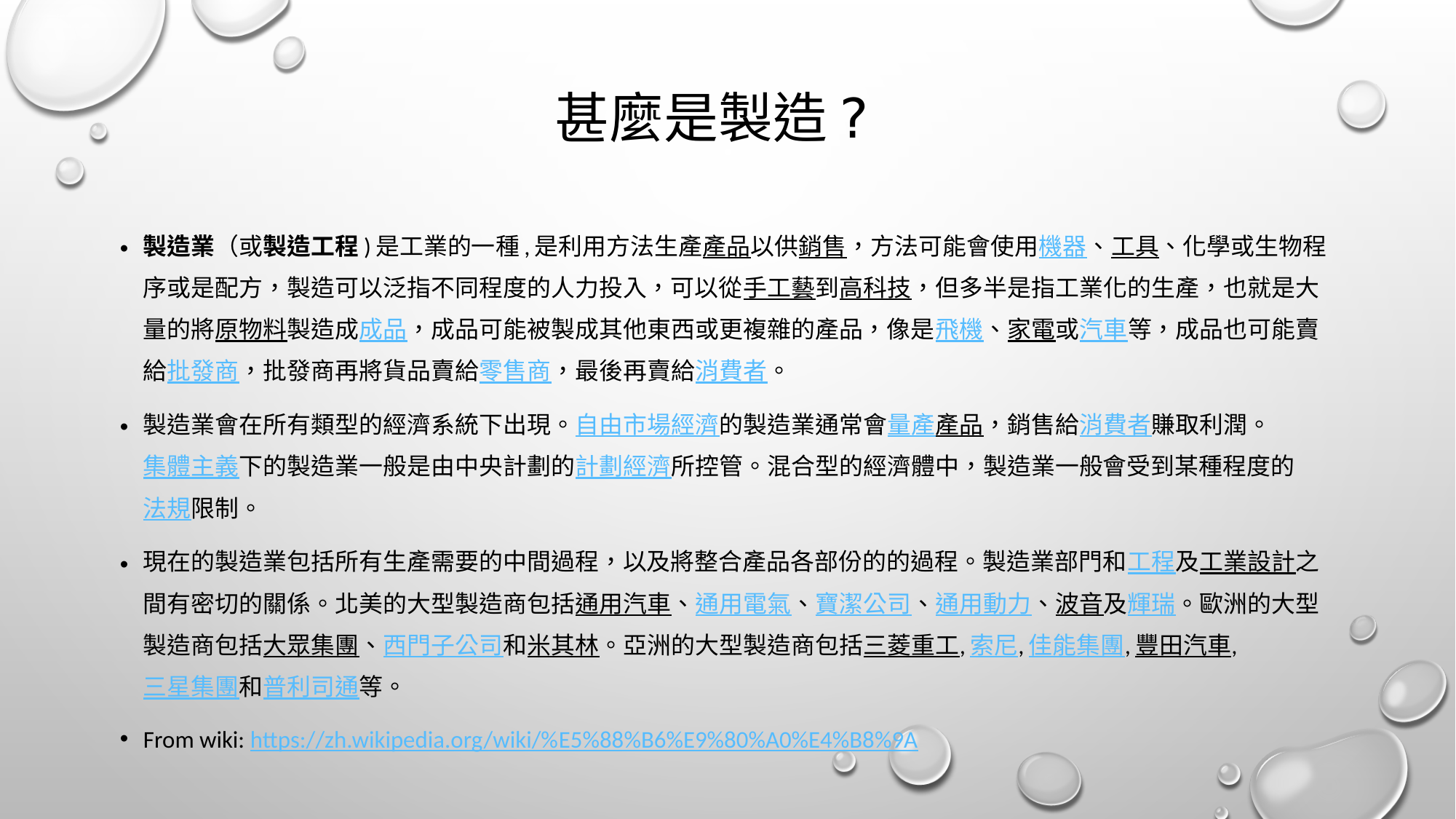

# 甚麼是製造?
製造業（或製造工程)是工業的一種,是利用方法生產產品以供銷售，方法可能會使用機器、工具、化學或生物程序或是配方，製造可以泛指不同程度的人力投入，可以從手工藝到高科技，但多半是指工業化的生產，也就是大量的將原物料製造成成品，成品可能被製成其他東西或更複雜的產品，像是飛機、家電或汽車等，成品也可能賣給批發商，批發商再將貨品賣給零售商，最後再賣給消費者。
製造業會在所有類型的經濟系統下出現。自由市場經濟的製造業通常會量產產品，銷售給消費者賺取利潤。集體主義下的製造業一般是由中央計劃的計劃經濟所控管。混合型的經濟體中，製造業一般會受到某種程度的法規限制。
現在的製造業包括所有生產需要的中間過程，以及將整合產品各部份的的過程。製造業部門和工程及工業設計之間有密切的關係。北美的大型製造商包括通用汽車、通用電氣、寶潔公司、通用動力、波音及輝瑞。歐洲的大型製造商包括大眾集團、西門子公司和米其林。亞洲的大型製造商包括三菱重工,索尼,佳能集團,豐田汽車,三星集團和普利司通等。
From wiki: https://zh.wikipedia.org/wiki/%E5%88%B6%E9%80%A0%E4%B8%9A